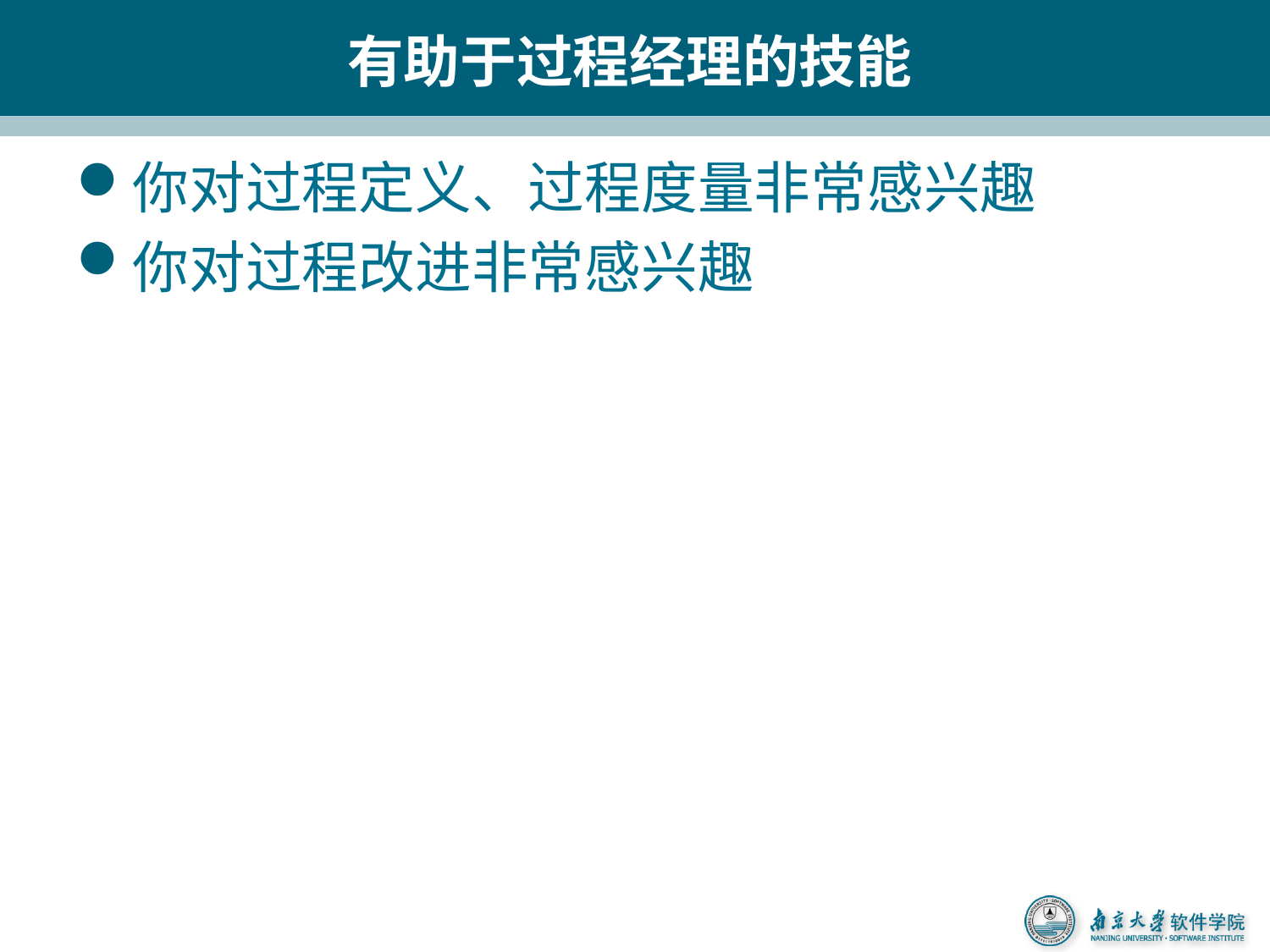

# 有助于过程经理的技能
你对过程定义、过程度量非常感兴趣
你对过程改进非常感兴趣